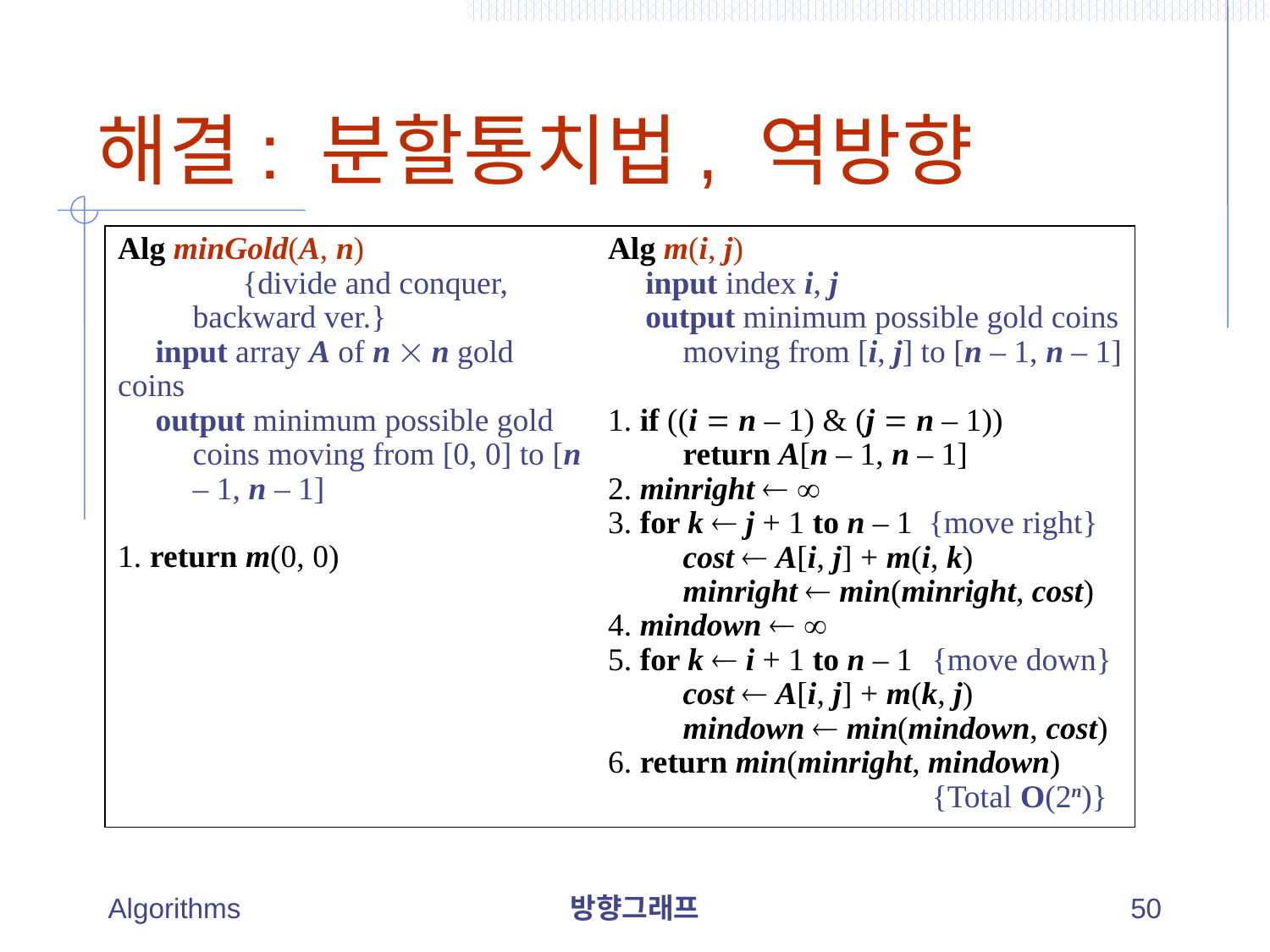

# 해결: 분할통치법, 역방향
Alg m(i, j)
	input index i, j
	output minimum possible gold coins 		moving from [i, j] to [n – 1, n – 1]

1. if ((i = n – 1) & (j = n – 1))
		return A[n – 1, n – 1]
2. minright ← ∞
3. for k ← j + 1 to n – 1  {move right}
		cost ← A[i, j] + m(i, k)
 		minright ← min(minright, cost)
4. mindown ← ∞
5. for k ← i + 1 to n – 1	{move down}
		cost ← A[i, j] + m(k, j)
 		mindown ← min(mindown, cost)
6. return min(minright, mindown)
							{Total O(2n)}

Alg minGold(A, n)
			{divide and conquer, 			backward ver.}
	input array A of n × n gold coins
	output minimum possible gold 		coins moving from [0, 0] to [n 		– 1, n – 1]

1. return m(0, 0)
Algorithms
방향그래프
50